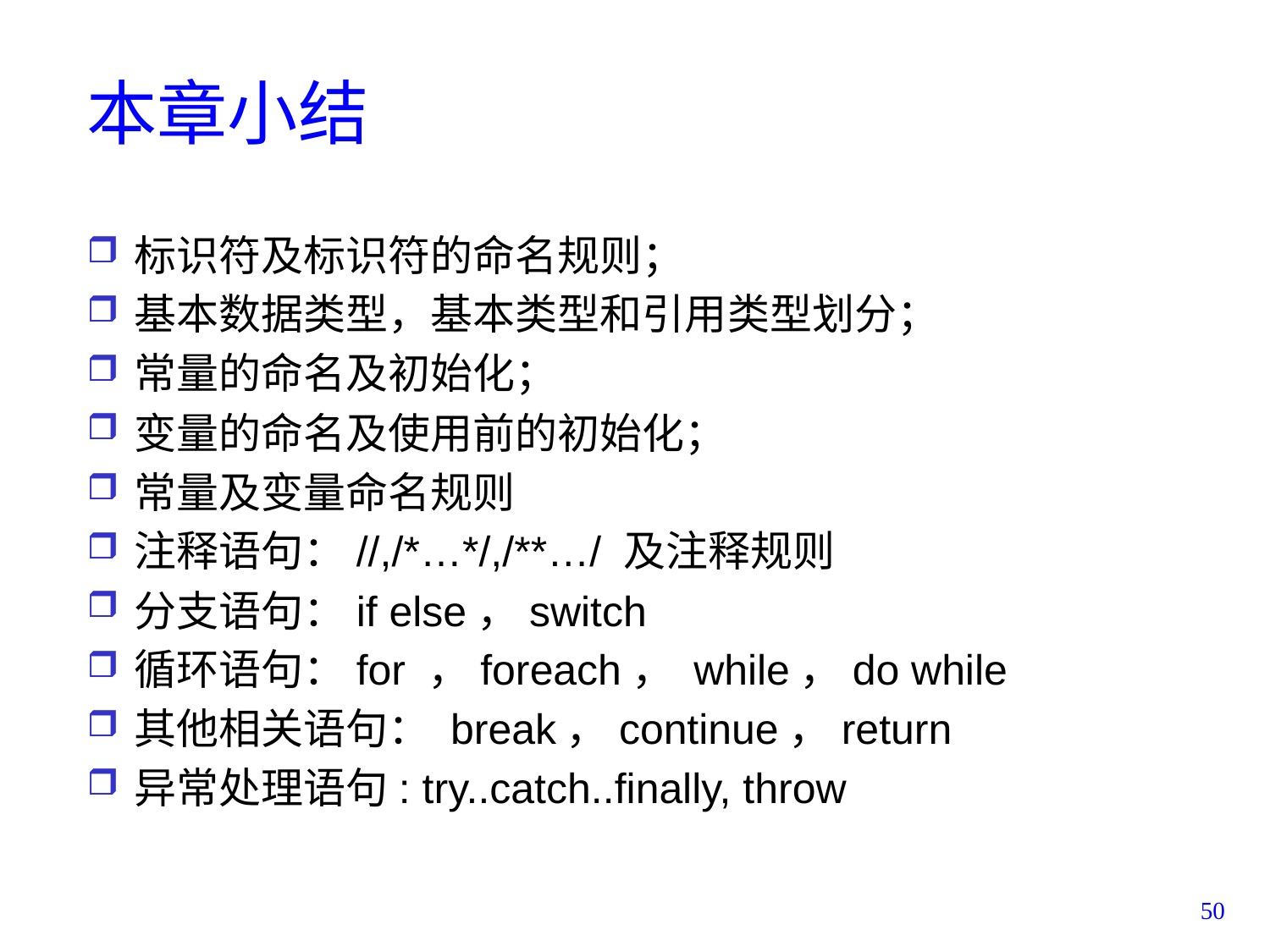

# 本章小结
标识符及标识符的命名规则；
基本数据类型，基本类型和引用类型划分；
常量的命名及初始化；
变量的命名及使用前的初始化；
常量及变量命名规则
注释语句：//,/*…*/,/**…/ 及注释规则
分支语句：if else，switch
循环语句：for ，foreach， while，do while
其他相关语句： break，continue，return
异常处理语句: try..catch..finally, throw

50